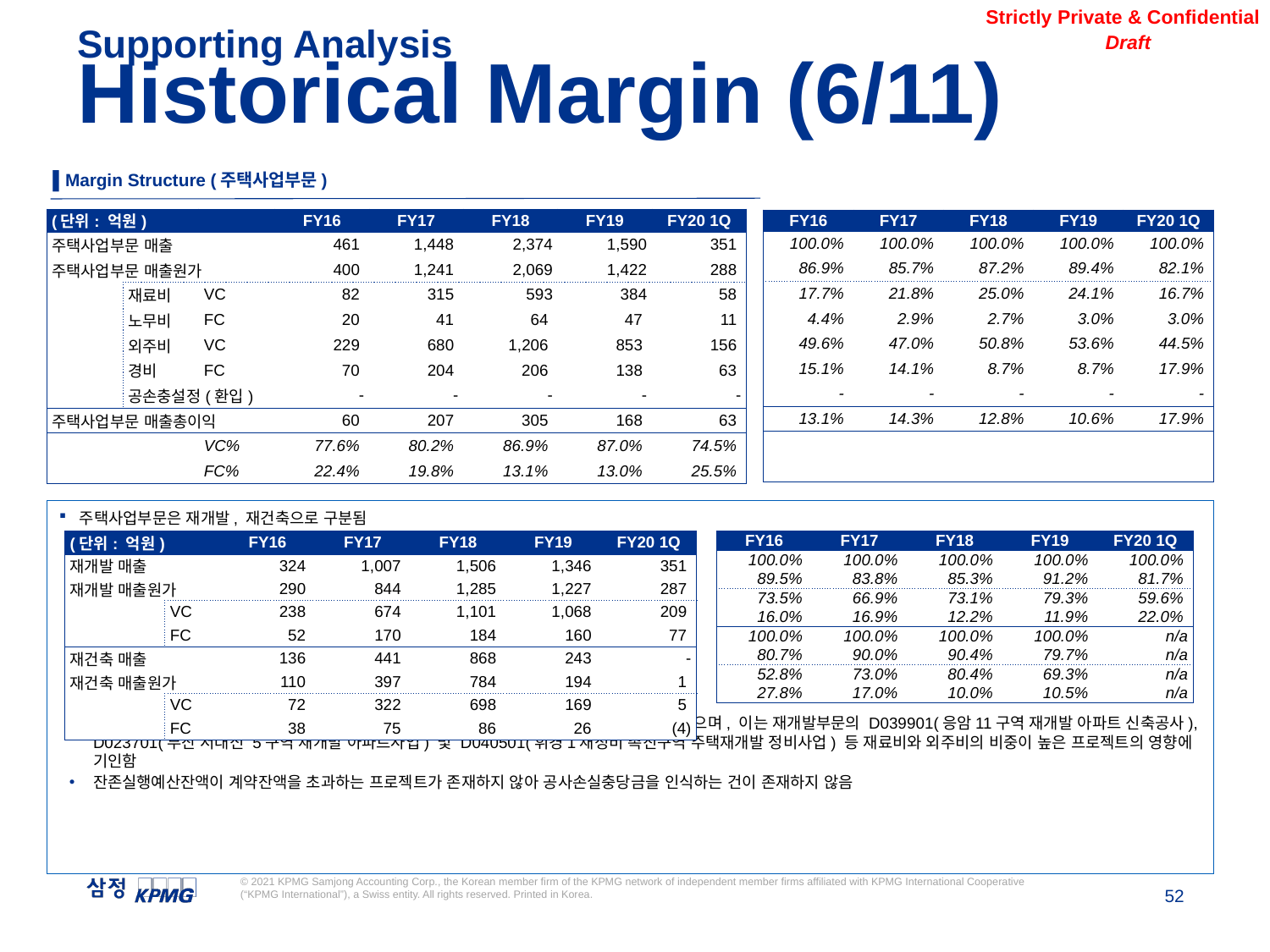

Supporting Analysis
Historical Margin (6/11)
▌Margin Structure (주택사업부문)

| (단위: 억원) |  |  | FY16 | FY17 | FY18 | FY19 | FY20 1Q |
| --- | --- | --- | --- | --- | --- | --- | --- |
| 주택사업부문 매출 |  |  | 461 | 1,448 | 2,374 | 1,590 | 351 |
| 주택사업부문 매출원가 |  |  | 400 | 1,241 | 2,069 | 1,422 | 288 |
|  | 재료비 | VC | 82 | 315 | 593 | 384 | 58 |
|  | 노무비 | FC | 20 | 41 | 64 | 47 | 11 |
|  | 외주비 | VC | 229 | 680 | 1,206 | 853 | 156 |
|  | 경비 | FC | 70 | 204 | 206 | 138 | 63 |
|  | 공손충설정(환입) |  | - | - | - | - | - |
| 주택사업부문 매출총이익 |  |  | 60 | 207 | 305 | 168 | 63 |
|  |  | VC% | 77.6% | 80.2% | 86.9% | 87.0% | 74.5% |
|  |  | FC% | 22.4% | 19.8% | 13.1% | 13.0% | 25.5% |
| FY16 | FY17 | FY18 | FY19 | FY20 1Q |
| --- | --- | --- | --- | --- |
| 100.0% | 100.0% | 100.0% | 100.0% | 100.0% |
| 86.9% | 85.7% | 87.2% | 89.4% | 82.1% |
| 17.7% | 21.8% | 25.0% | 24.1% | 16.7% |
| 4.4% | 2.9% | 2.7% | 3.0% | 3.0% |
| 49.6% | 47.0% | 50.8% | 53.6% | 44.5% |
| 15.1% | 14.1% | 8.7% | 8.7% | 17.9% |
| - | - | - | - | - |
| 13.1% | 14.3% | 12.8% | 10.6% | 17.9% |
|  |  |  |  |  |
|  |  |  |  |  |
주택사업부문은 재개발, 재건축으로 구분됨

주택사업부문의 VC%는 ‘19년까지 증가 추세에 있었으나 ’20년 1Q 큰 폭으로 감소하였으며, 이는 재개발부문의 D039901(응암11구역 재개발 아파트 신축공사), D023701(부산 서대신 5구역 재개발 아파트사업) 및 D040501(휘경1재정비 촉진구역 주택재개발 정비사업) 등 재료비와 외주비의 비중이 높은 프로젝트의 영향에 기인함
잔존실행예산잔액이 계약잔액을 초과하는 프로젝트가 존재하지 않아 공사손실충당금을 인식하는 건이 존재하지 않음

| (단위: 억원) |  | FY16 | FY17 | FY18 | FY19 | FY20 1Q |
| --- | --- | --- | --- | --- | --- | --- |
| 재개발 매출 |  | 324 | 1,007 | 1,506 | 1,346 | 351 |
| 재개발 매출원가 |  | 290 | 844 | 1,285 | 1,227 | 287 |
|  | VC | 238 | 674 | 1,101 | 1,068 | 209 |
|  | FC | 52 | 170 | 184 | 160 | 77 |
| 재건축 매출 |  | 136 | 441 | 868 | 243 | - |
| 재건축 매출원가 |  | 110 | 397 | 784 | 194 | 1 |
|  | VC | 72 | 322 | 698 | 169 | 5 |
|  | FC | 38 | 75 | 86 | 26 | (4) |
| FY16 | FY17 | FY18 | FY19 | FY20 1Q |
| --- | --- | --- | --- | --- |
| 100.0% | 100.0% | 100.0% | 100.0% | 100.0% |
| 89.5% | 83.8% | 85.3% | 91.2% | 81.7% |
| 73.5% | 66.9% | 73.1% | 79.3% | 59.6% |
| 16.0% | 16.9% | 12.2% | 11.9% | 22.0% |
| 100.0% | 100.0% | 100.0% | 100.0% | n/a |
| 80.7% | 90.0% | 90.4% | 79.7% | n/a |
| 52.8% | 73.0% | 80.4% | 69.3% | n/a |
| 27.8% | 17.0% | 10.0% | 10.5% | n/a |